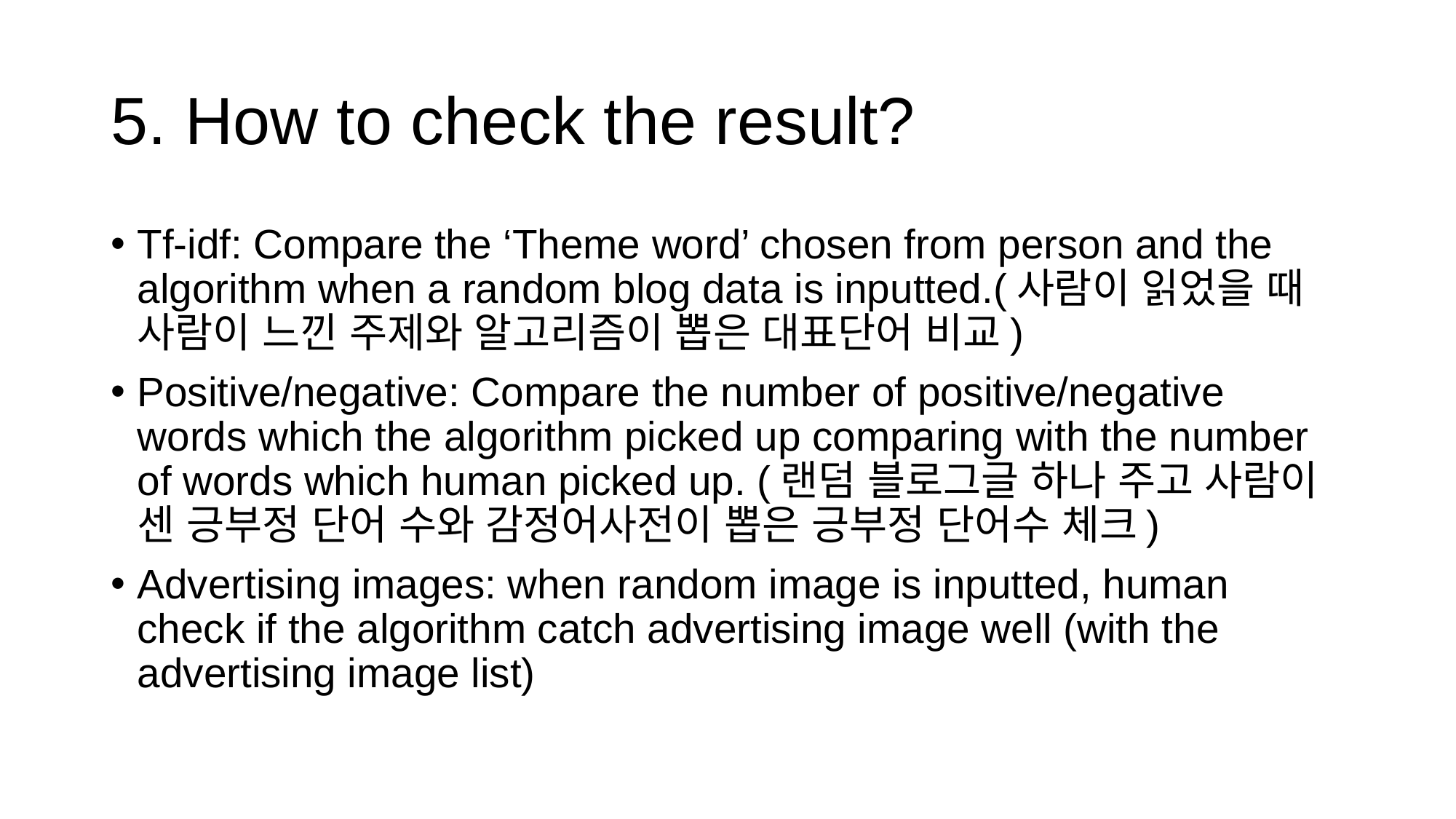

# 5. How to check the result?
Tf-idf: Compare the ‘Theme word’ chosen from person and the algorithm when a random blog data is inputted.(사람이 읽었을 때 사람이 느낀 주제와 알고리즘이 뽑은 대표단어 비교)
Positive/negative: Compare the number of positive/negative words which the algorithm picked up comparing with the number of words which human picked up. (랜덤 블로그글 하나 주고 사람이 센 긍부정 단어 수와 감정어사전이 뽑은 긍부정 단어수 체크)
Advertising images: when random image is inputted, human check if the algorithm catch advertising image well (with the advertising image list)